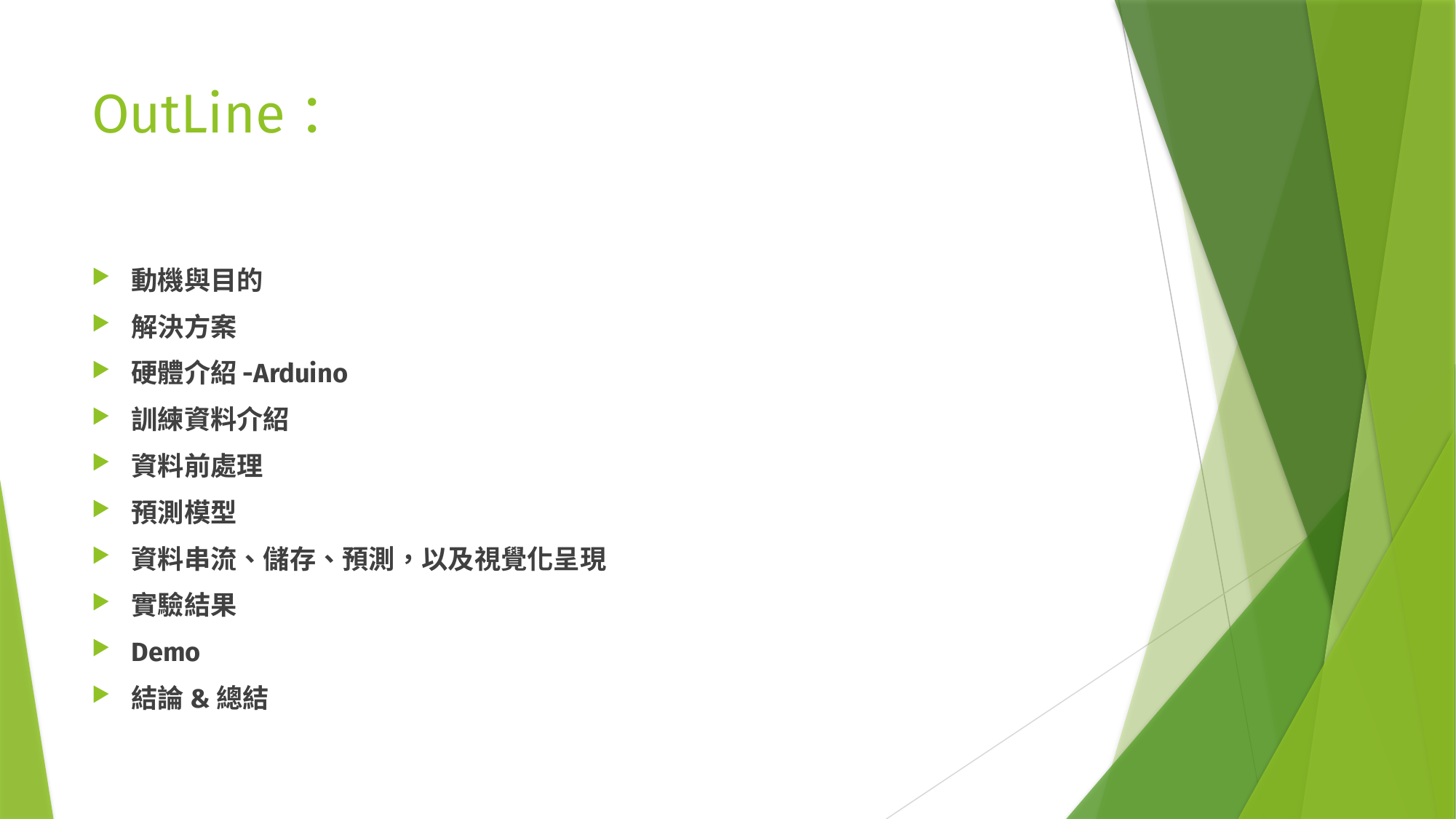

# OutLine：
動機與目的
解決方案
硬體介紹-Arduino
訓練資料介紹
資料前處理
預測模型
資料串流、儲存、預測，以及視覺化呈現
實驗結果
Demo
結論&總結